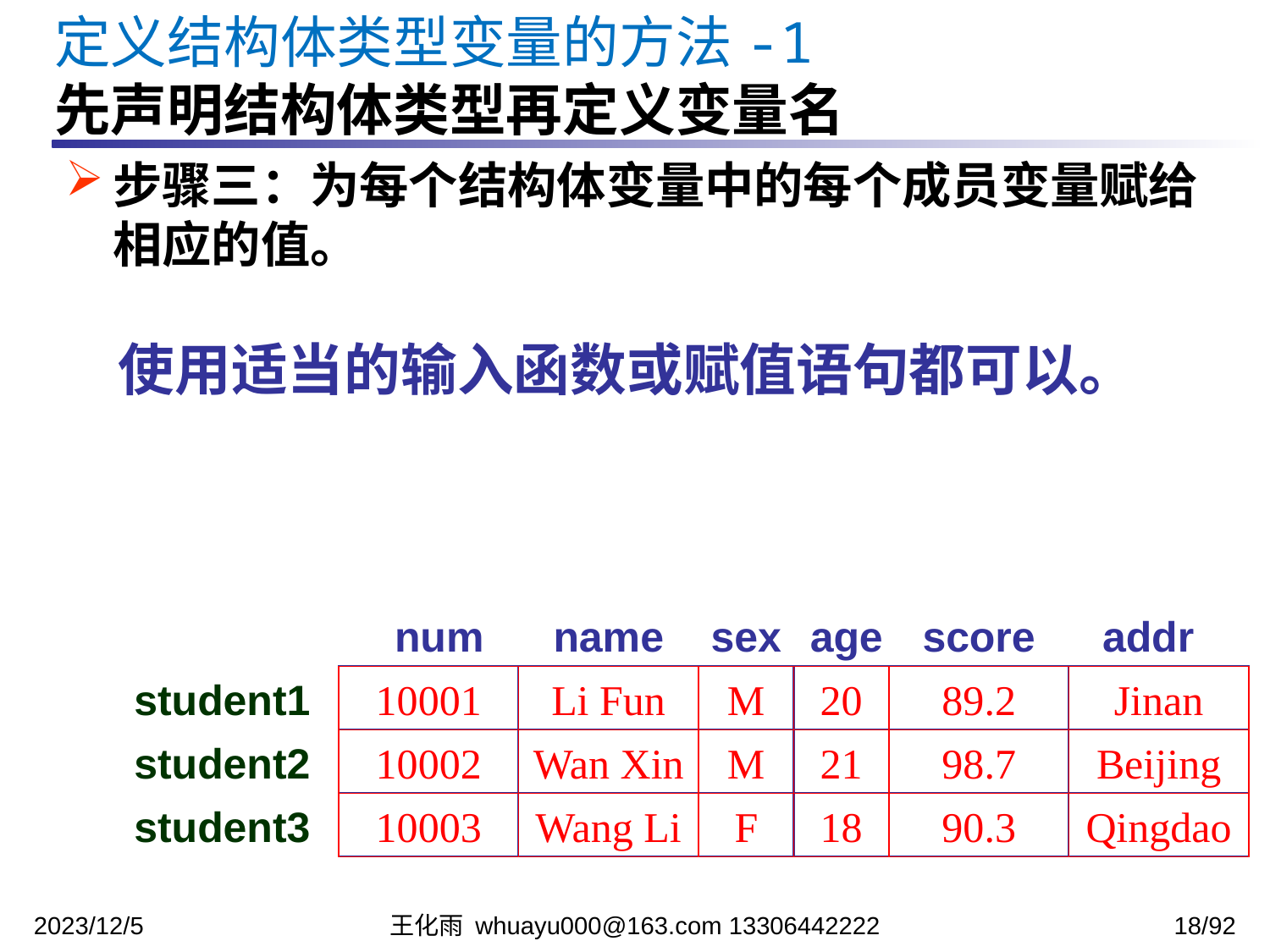

定义结构体类型变量的方法-1
先声明结构体类型再定义变量名
步骤三：为每个结构体变量中的每个成员变量赋给相应的值。
使用适当的输入函数或赋值语句都可以。
num
name
sex
age
score
addr

student1
student2
student3

10001
10002
10003
Li Fun
Wan Xin
Wang Li
M
M
F
20
21
18
89.2
98.7
90.3
Jinan
Beijing
Qingdao
2023/12/5
王化雨 whuayu000@163.com 13306442222
18/92